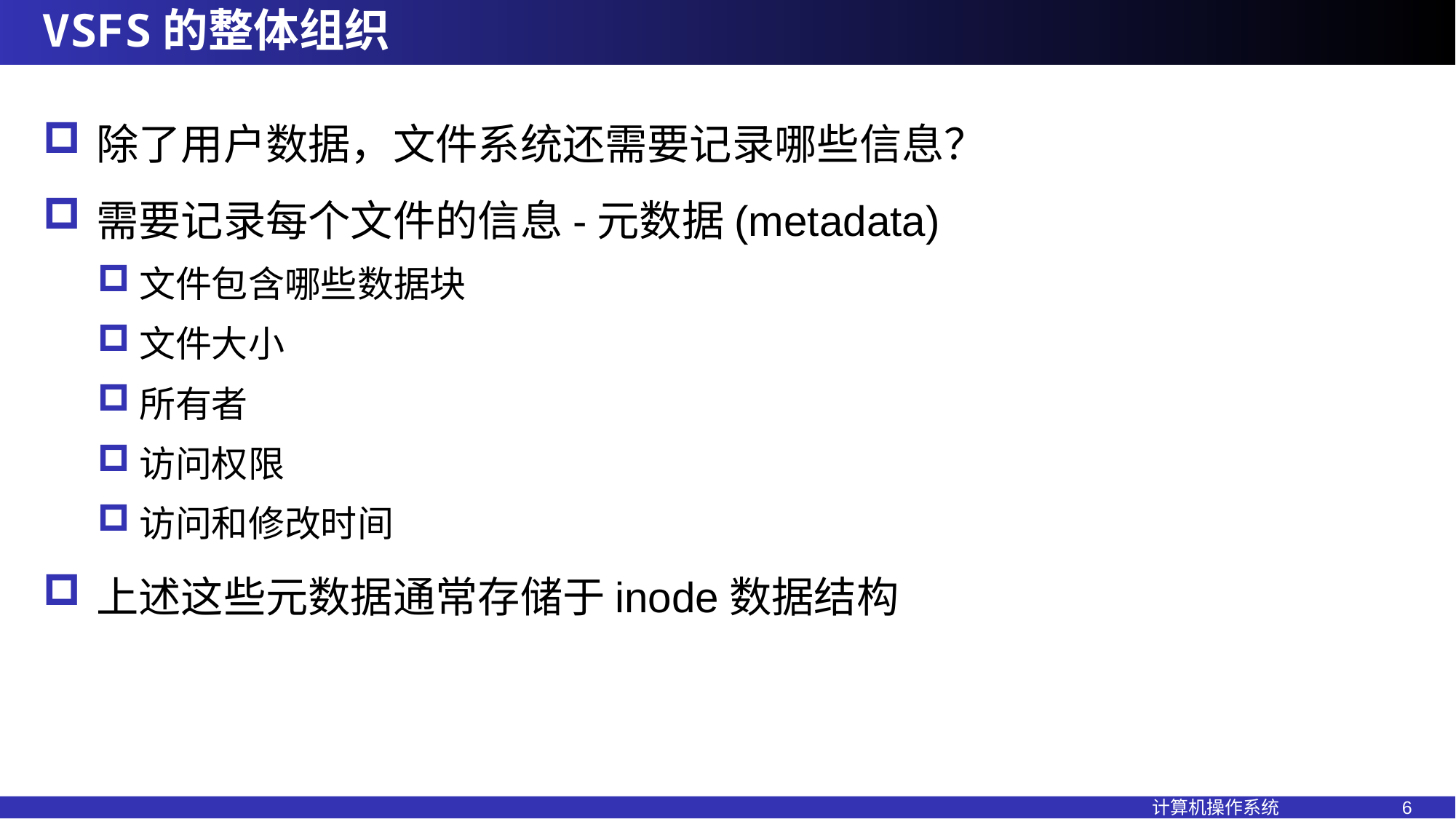

# VSFS的整体组织
除了用户数据，文件系统还需要记录哪些信息？
需要记录每个文件的信息-元数据(metadata)
文件包含哪些数据块
文件大小
所有者
访问权限
访问和修改时间
上述这些元数据通常存储于inode数据结构
计算机操作系统                     6